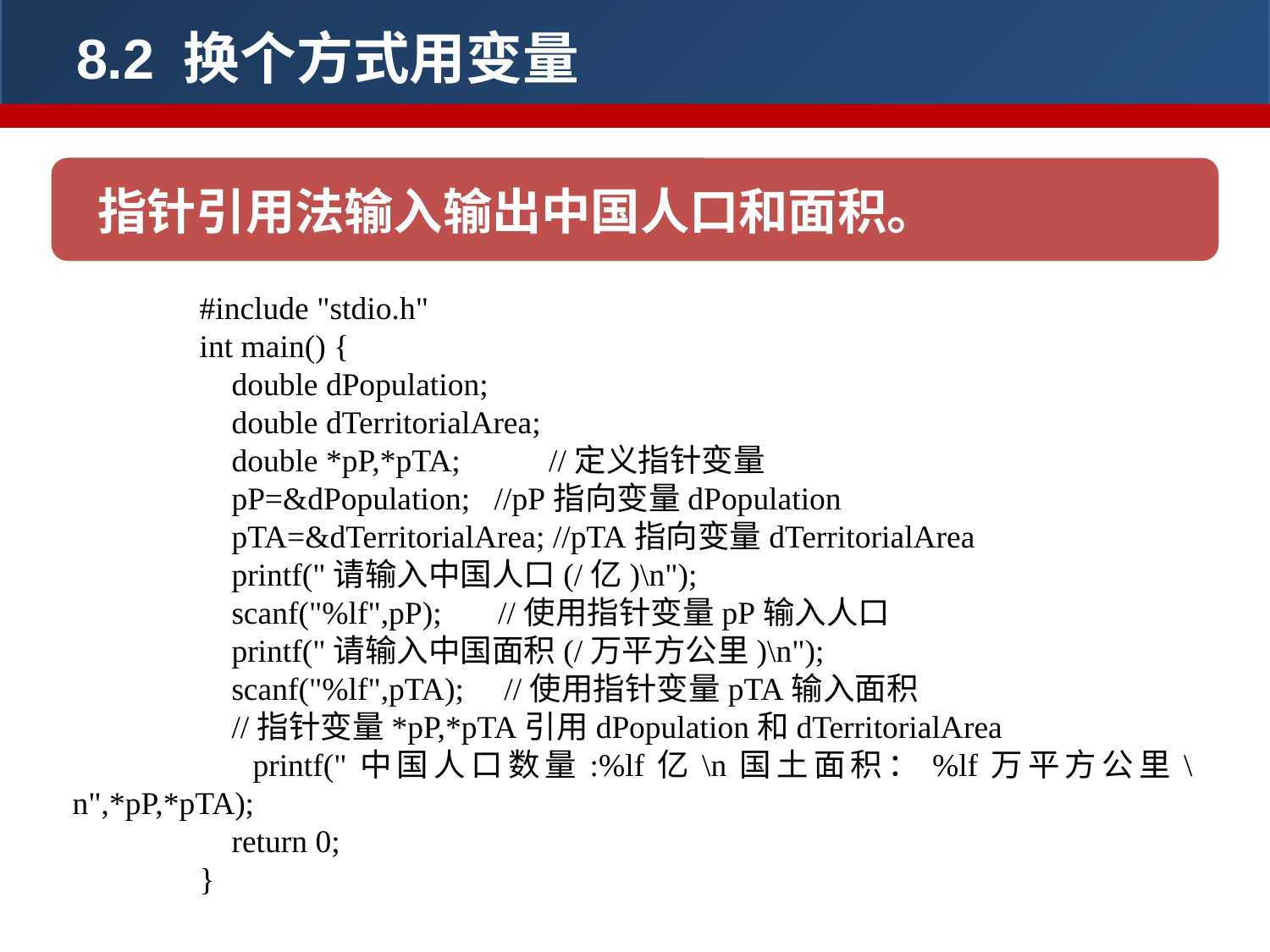

8.2 换个方式用变量
指针引用法输入输出中国人口和面积。
	#include "stdio.h"
	int main() {
	    double dPopulation;
	    double dTerritorialArea;
	    double *pP,*pTA;           //定义指针变量
	    pP=&dPopulation;   //pP指向变量dPopulation
	    pTA=&dTerritorialArea; //pTA指向变量dTerritorialArea
	    printf("请输入中国人口(/亿)\n");
	    scanf("%lf",pP);       //使用指针变量pP输入人口
	    printf("请输入中国面积(/万平方公里)\n");
	    scanf("%lf",pTA);     //使用指针变量pTA输入面积
	    //指针变量*pP,*pTA引用dPopulation和dTerritorialArea
	    printf("中国人口数量:%lf亿\n国土面积：%lf万平方公里\n",*pP,*pTA);
	    return 0;
	}